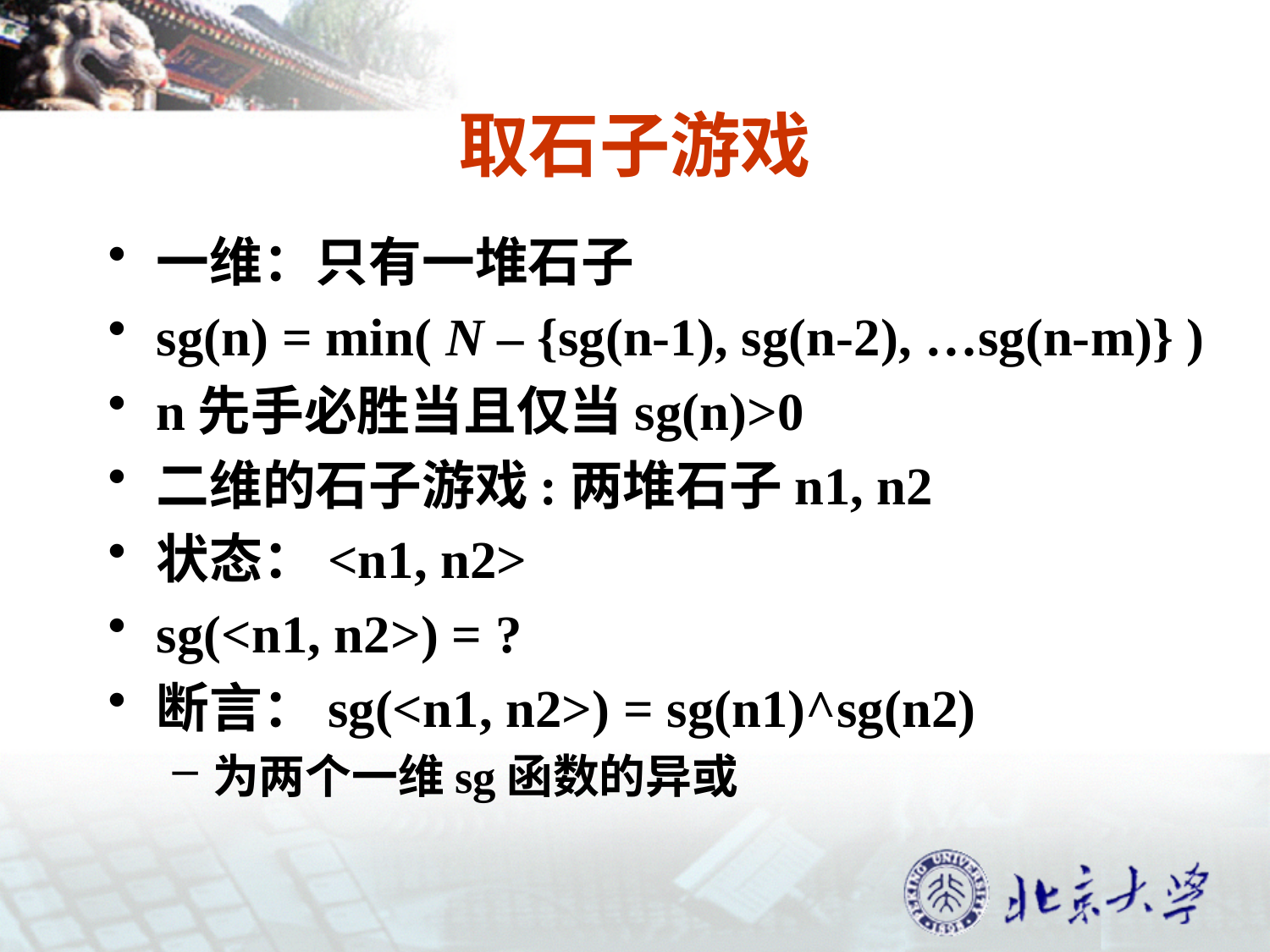

# 取石子游戏
一维：只有一堆石子
sg(n) = min( N – {sg(n-1), sg(n-2), …sg(n-m)} )
n先手必胜当且仅当sg(n)>0
二维的石子游戏:两堆石子n1, n2
状态：<n1, n2>
sg(<n1, n2>) = ?
断言：sg(<n1, n2>) = sg(n1)^sg(n2)
为两个一维sg函数的异或